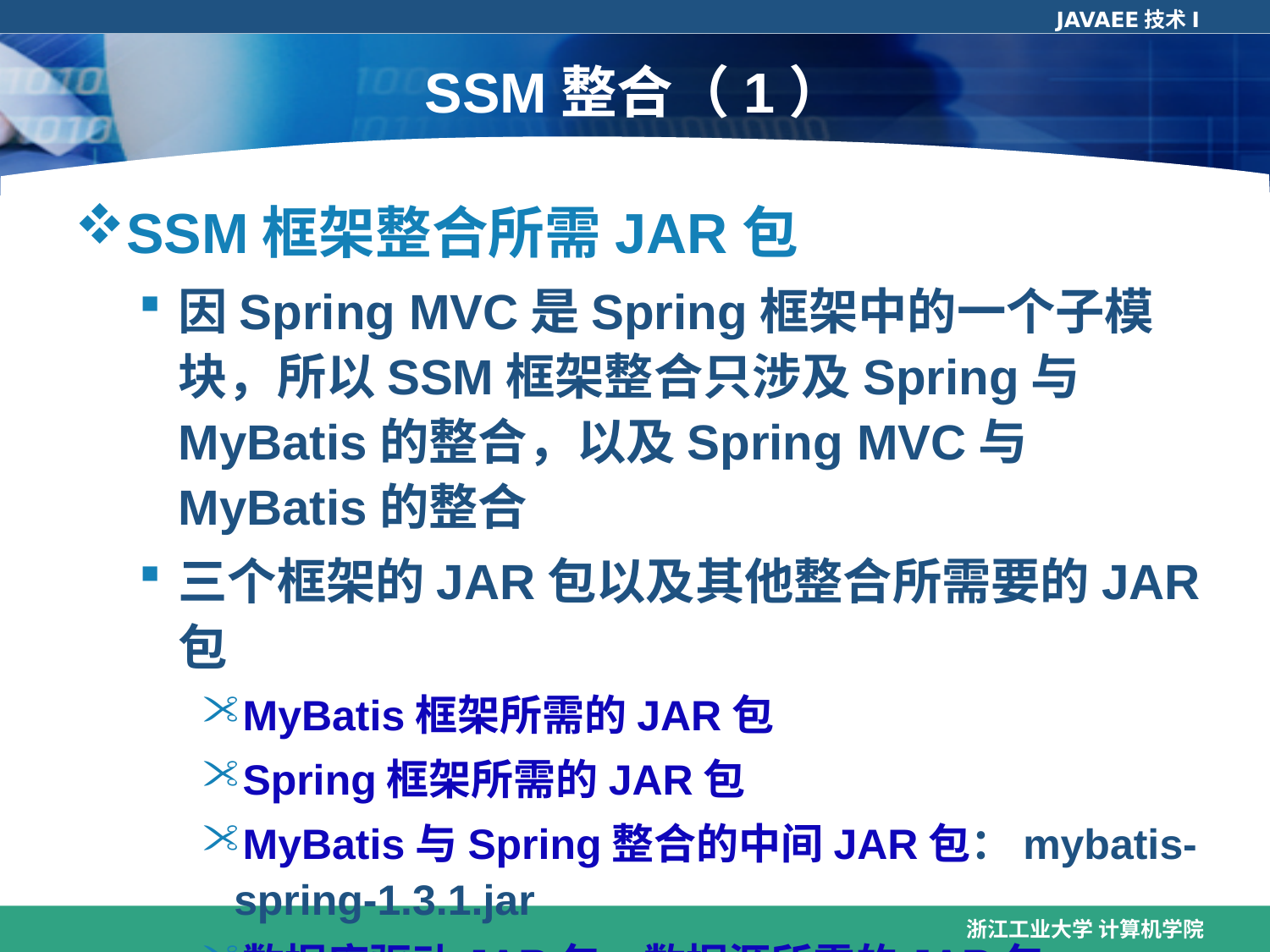

# SSM整合（1）
SSM框架整合所需JAR包
因Spring MVC是Spring框架中的一个子模块，所以SSM框架整合只涉及Spring与MyBatis的整合，以及Spring MVC与MyBatis的整合
三个框架的JAR包以及其他整合所需要的JAR包
MyBatis框架所需的JAR包
Spring框架所需的JAR包
MyBatis与Spring整合的中间JAR包：mybatis-spring-1.3.1.jar
数据库驱动JAR包、数据源所需的JAR包